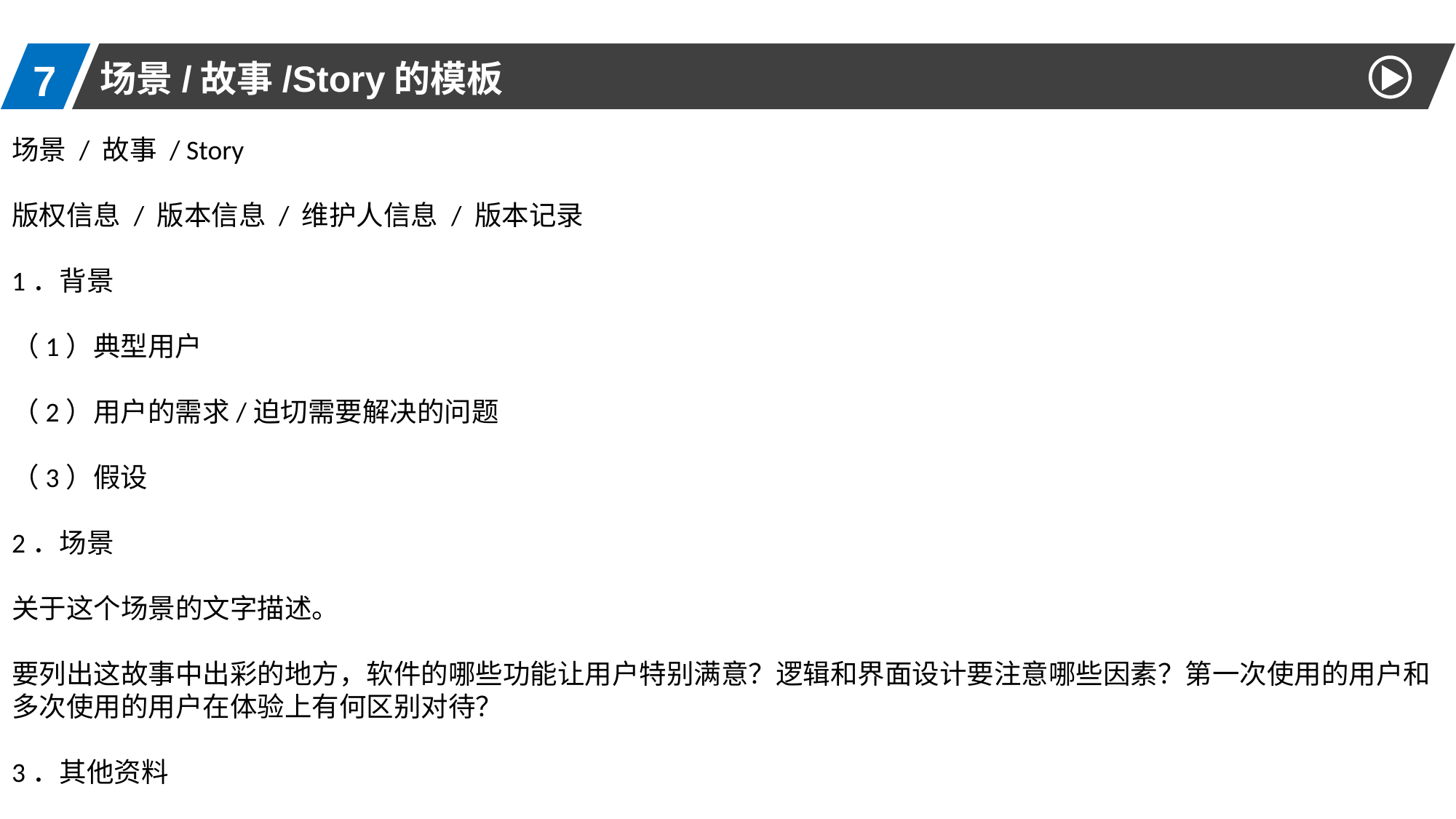

7
场景/故事/Story的模板

场景 / 故事 / Story

版权信息 / 版本信息 / 维护人信息 / 版本记录

1．背景

（1）典型用户

（2）用户的需求/迫切需要解决的问题

（3）假设

2．场景

关于这个场景的文字描述。

要列出这故事中出彩的地方，软件的哪些功能让用户特别满意？逻辑和界面设计要注意哪些因素？第一次使用的用户和多次使用的用户在体验上有何区别对待？

3．其他资料